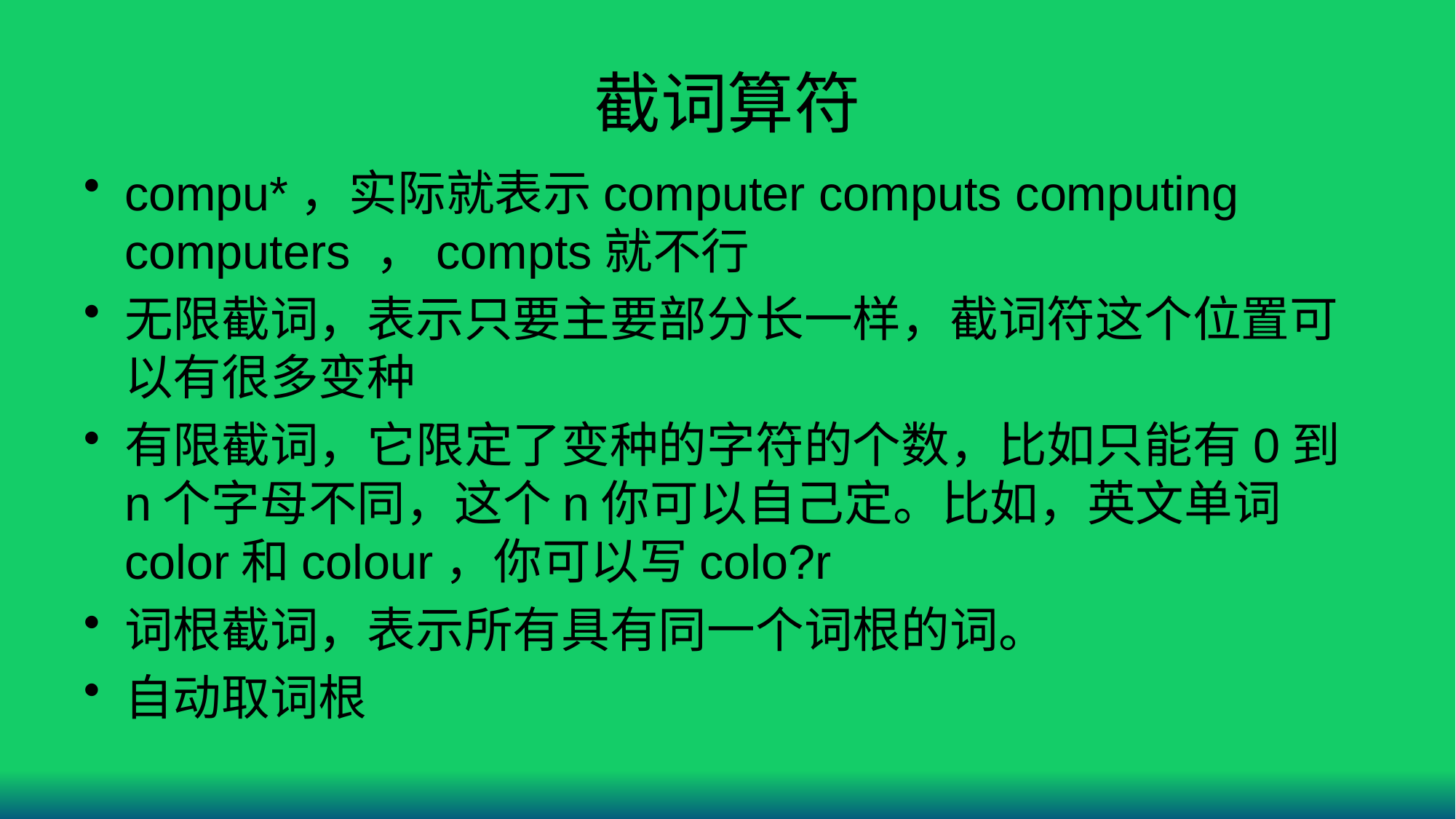

# 截词算符
compu*，实际就表示computer computs computing computers ，compts就不行
无限截词，表示只要主要部分长一样，截词符这个位置可以有很多变种
有限截词，它限定了变种的字符的个数，比如只能有0到n个字母不同，这个n你可以自己定。比如，英文单词color和colour，你可以写colo?r
词根截词，表示所有具有同一个词根的词。
自动取词根